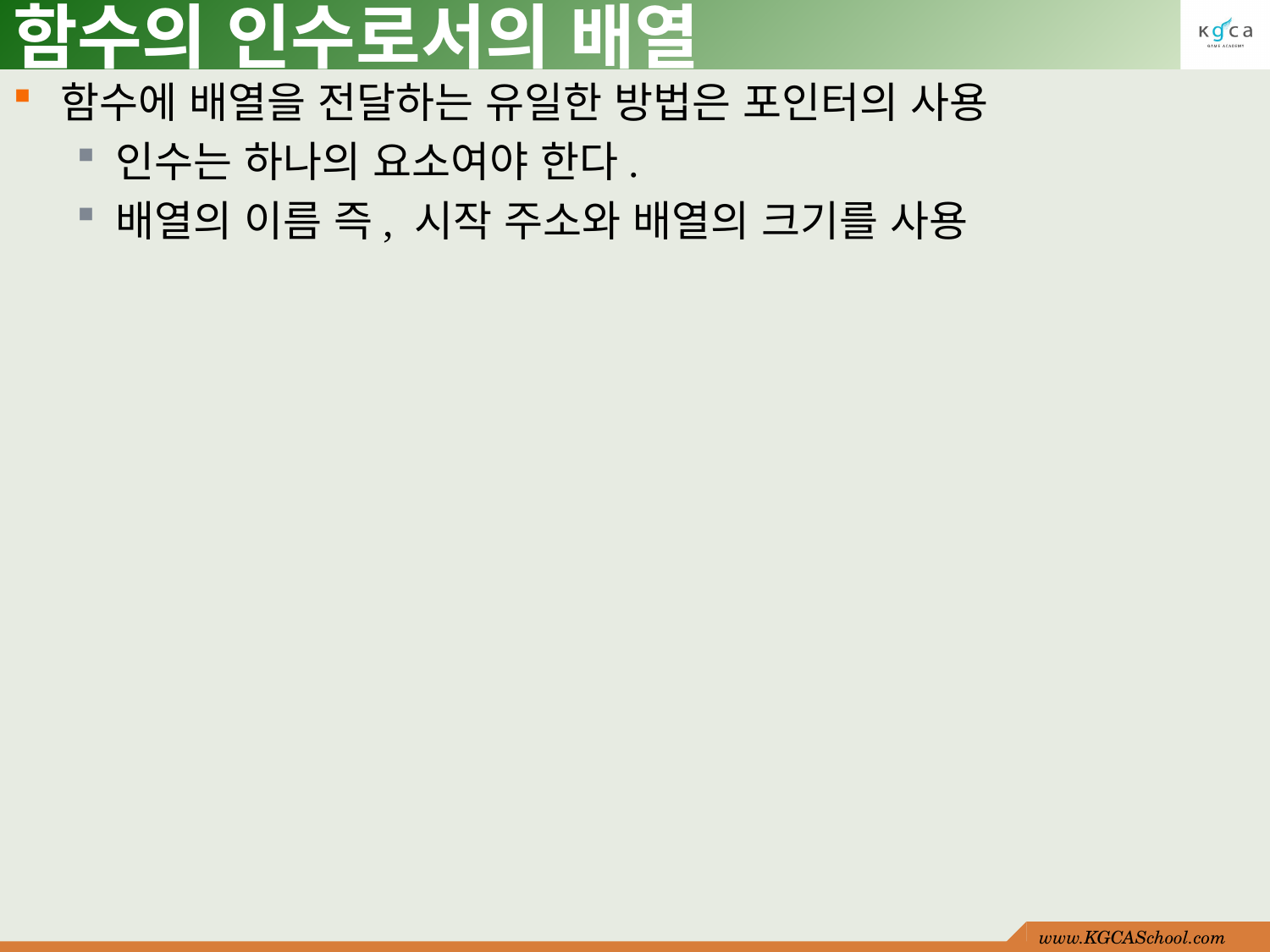

# 함수의 인수로서의 배열
함수에 배열을 전달하는 유일한 방법은 포인터의 사용
인수는 하나의 요소여야 한다.
배열의 이름 즉, 시작 주소와 배열의 크기를 사용